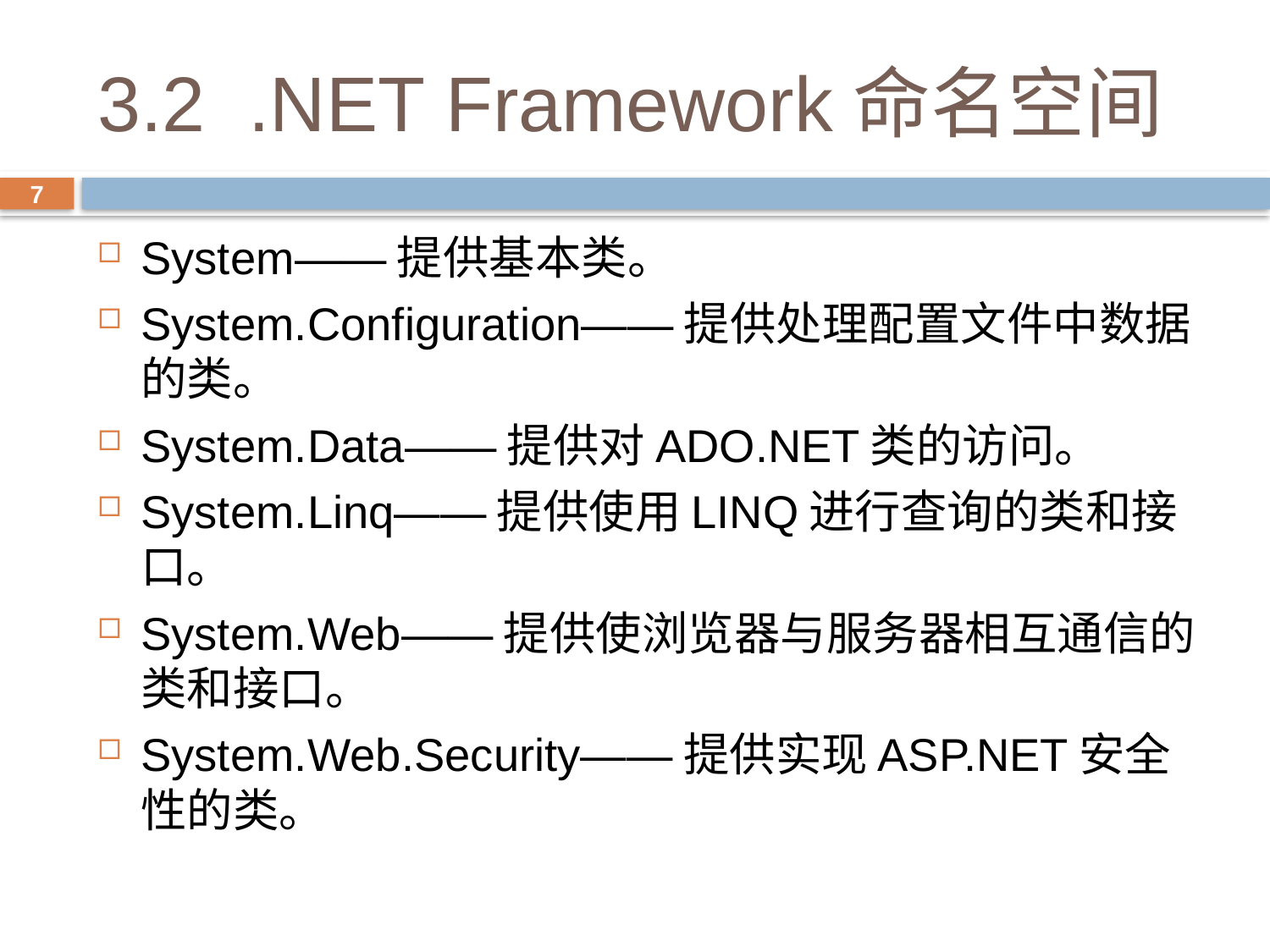

# 3.2  .NET Framework命名空间
7
System——提供基本类。
System.Configuration——提供处理配置文件中数据的类。
System.Data——提供对ADO.NET类的访问。
System.Linq——提供使用LINQ进行查询的类和接口。
System.Web——提供使浏览器与服务器相互通信的类和接口。
System.Web.Security——提供实现ASP.NET安全性的类。